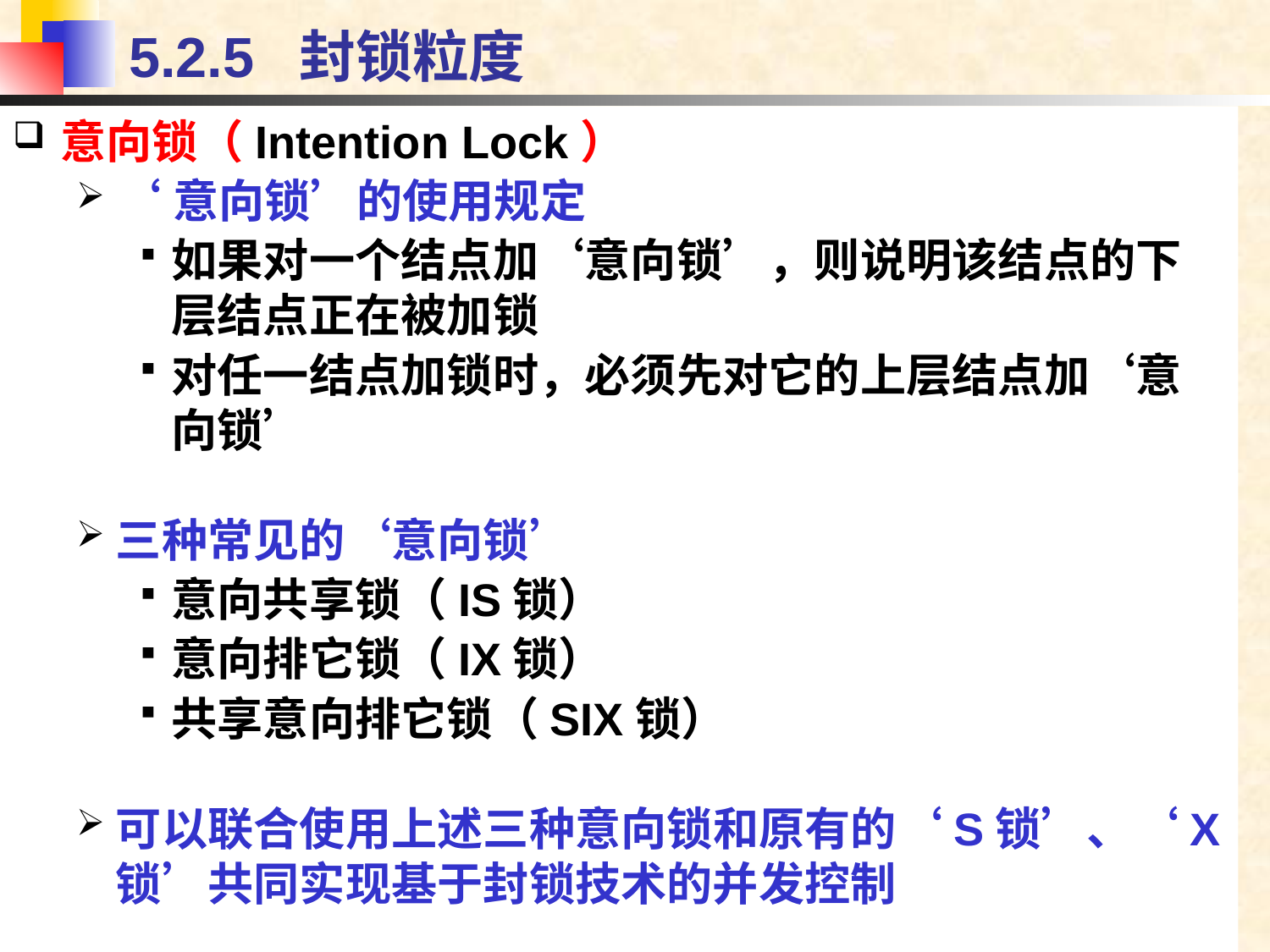

# 5.2.5  封锁粒度
意向锁（Intention Lock）
‘意向锁’的使用规定
如果对一个结点加‘意向锁’，则说明该结点的下层结点正在被加锁
对任一结点加锁时，必须先对它的上层结点加‘意向锁’

三种常见的‘意向锁’
意向共享锁（IS锁）
意向排它锁（IX锁）
共享意向排它锁（SIX锁）

可以联合使用上述三种意向锁和原有的‘S锁’、‘X锁’共同实现基于封锁技术的并发控制
159